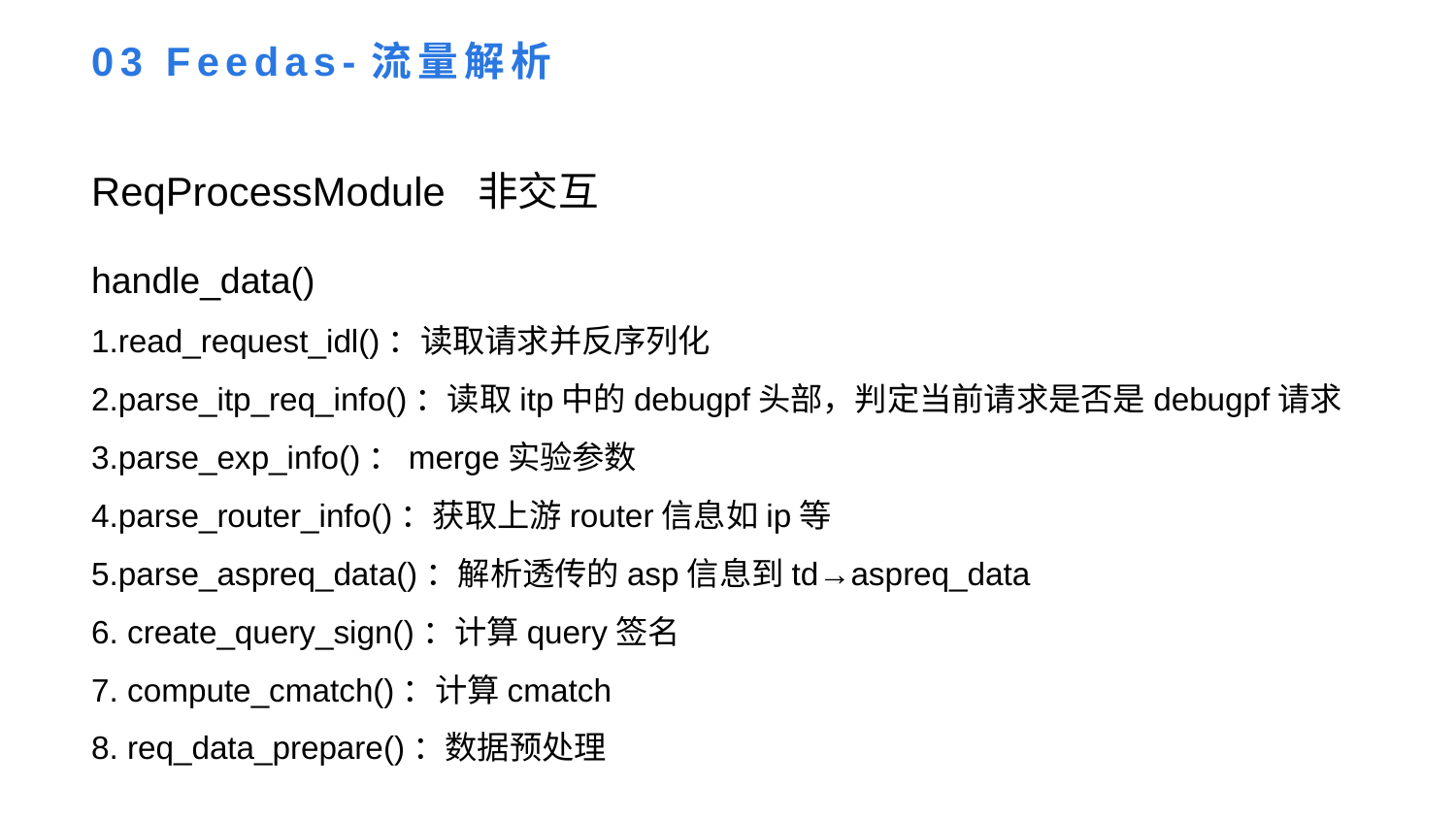

03 Feedas-流量解析
ReqProcessModule  非交互
handle_data()
1.read_request_idl()：读取请求并反序列化
2.parse_itp_req_info()：读取itp中的debugpf头部，判定当前请求是否是debugpf请求
3.parse_exp_info()：merge实验参数
4.parse_router_info()：获取上游router信息如ip等
5.parse_aspreq_data()：解析透传的asp信息到td→aspreq_data
6. create_query_sign()：计算query签名
7. compute_cmatch()：计算cmatch
8. req_data_prepare()：数据预处理